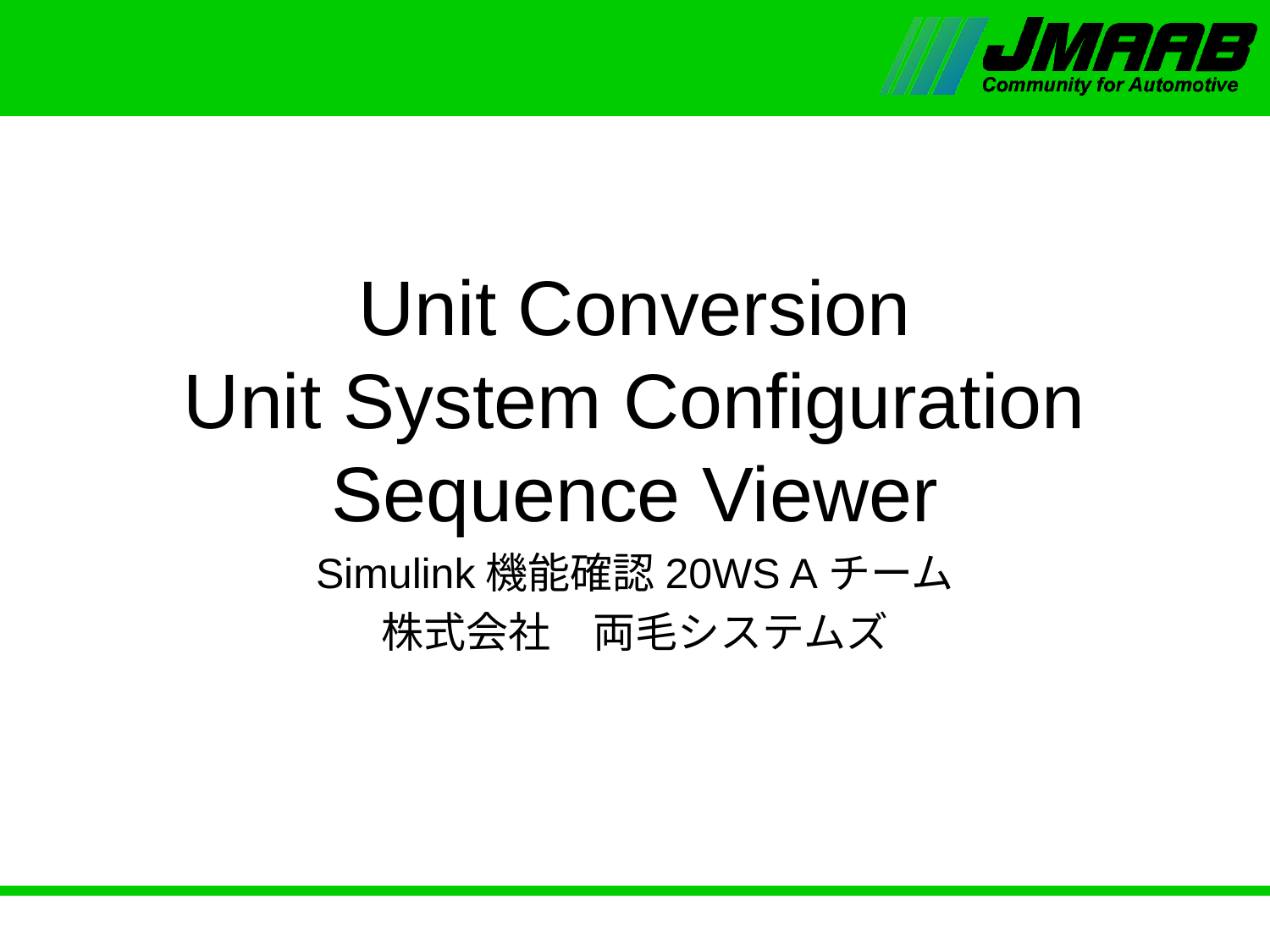

# Unit Conversion Unit System Configuration Sequence Viewer
Simulink機能確認20WS Aチーム
株式会社　両毛システムズ